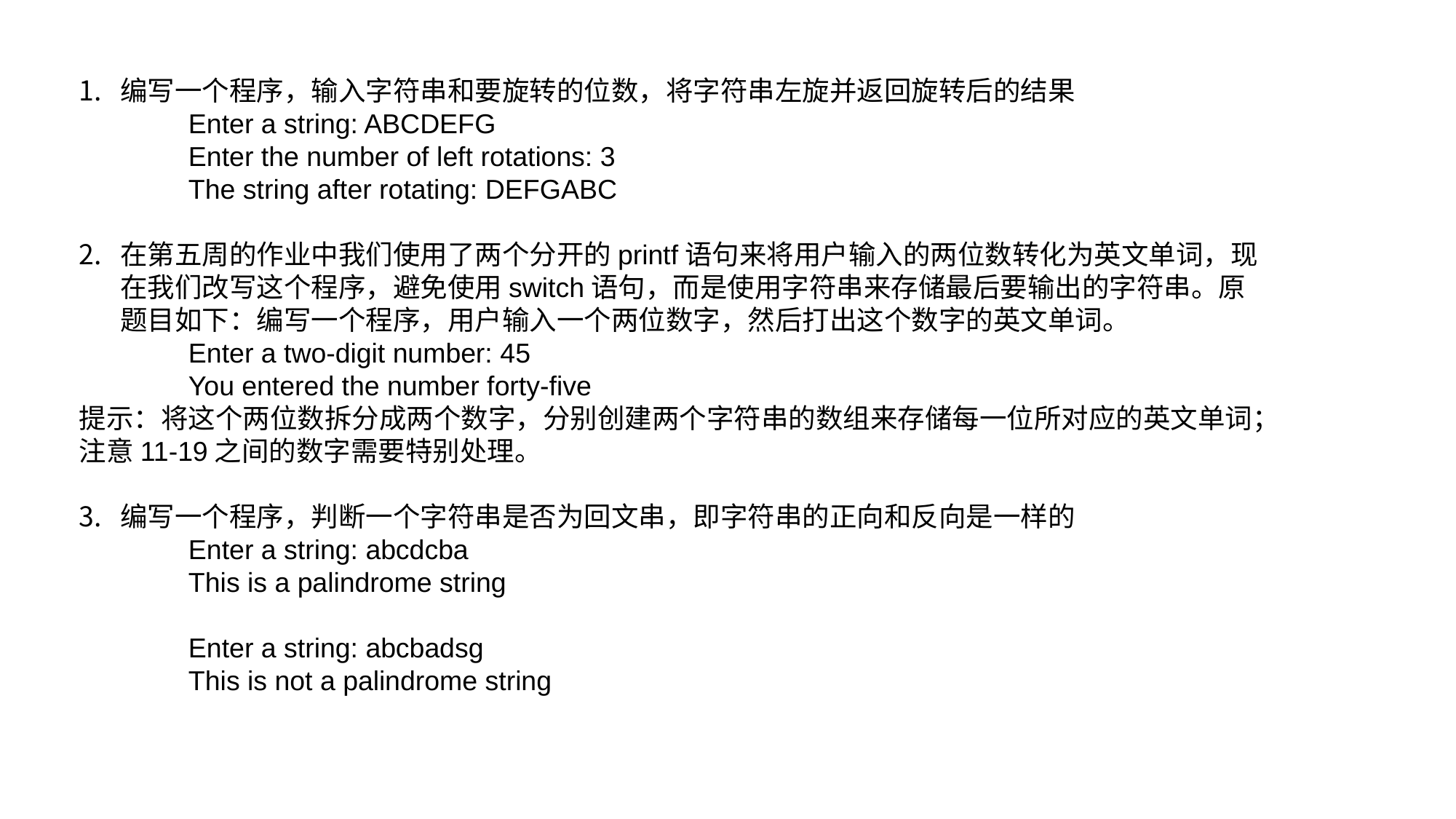

编写一个程序，输入字符串和要旋转的位数，将字符串左旋并返回旋转后的结果
	Enter a string: ABCDEFG
	Enter the number of left rotations: 3
	The string after rotating: DEFGABC

在第五周的作业中我们使用了两个分开的printf语句来将用户输入的两位数转化为英文单词，现在我们改写这个程序，避免使用switch语句，而是使用字符串来存储最后要输出的字符串。原题目如下：编写一个程序，用户输入一个两位数字，然后打出这个数字的英文单词。
	Enter a two-digit number: 45
	You entered the number forty-five
提示：将这个两位数拆分成两个数字，分别创建两个字符串的数组来存储每一位所对应的英文单词；注意11-19之间的数字需要特别处理。

编写一个程序，判断一个字符串是否为回文串，即字符串的正向和反向是一样的
	Enter a string: abcdcba
	This is a palindrome string

	Enter a string: abcbadsg
	This is not a palindrome string